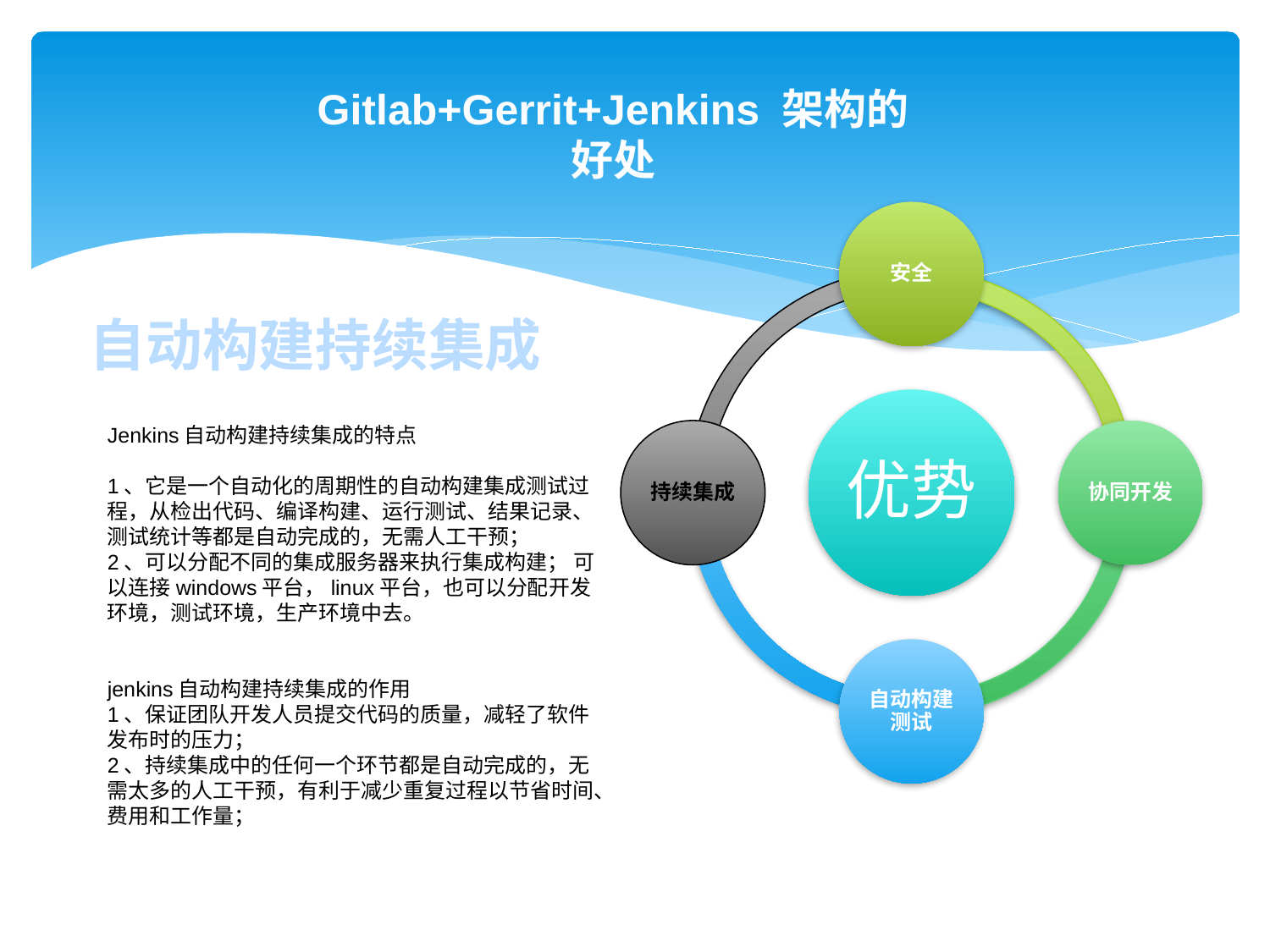

Gitlab+Gerrit+Jenkins 架构的好处
优势
安全
协同开发
自动构建测试
持续集成
自动构建持续集成
Jenkins自动构建持续集成的特点

1、它是一个自动化的周期性的自动构建集成测试过程，从检出代码、编译构建、运行测试、结果记录、测试统计等都是自动完成的，无需人工干预；
2、可以分配不同的集成服务器来执行集成构建； 可以连接windows平台，linux平台，也可以分配开发环境，测试环境，生产环境中去。

jenkins自动构建持续集成的作用
1、保证团队开发人员提交代码的质量，减轻了软件发布时的压力；
2、持续集成中的任何一个环节都是自动完成的，无需太多的人工干预，有利于减少重复过程以节省时间、费用和工作量；